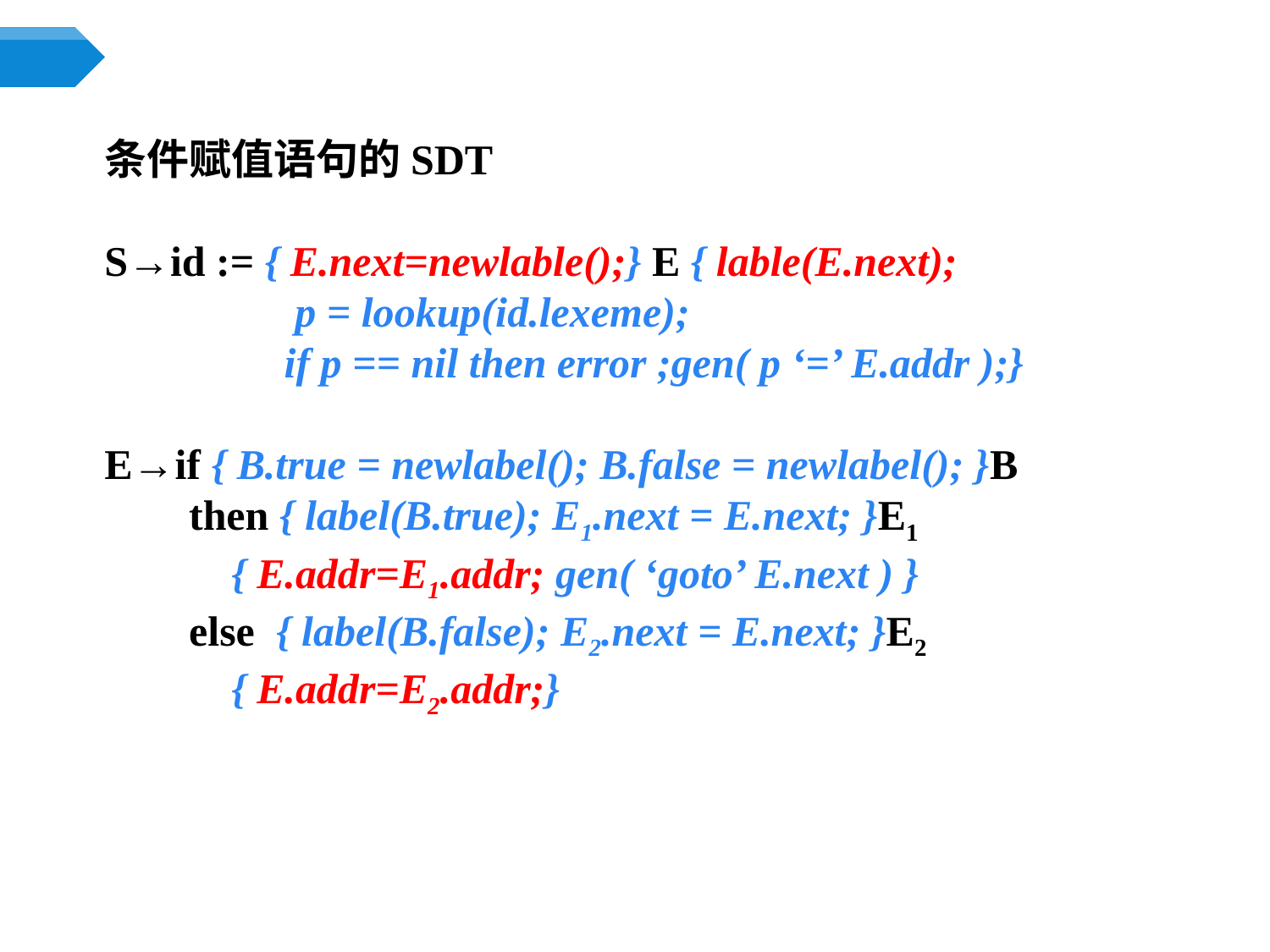

条件赋值语句的SDT

S→id := { E.next=newlable();} E { lable(E.next);
	      p = lookup(id.lexeme);
	     if p == nil then error ;gen( p ‘=’ E.addr );}

E→if { B.true = newlabel(); B.false = newlabel(); }B
        then { label(B.true); E1.next = E.next; }E1
	{ E.addr=E1.addr; gen( ‘goto’ E.next ) }
        else  { label(B.false); E2.next = E.next; }E2
	{ E.addr=E2.addr;}